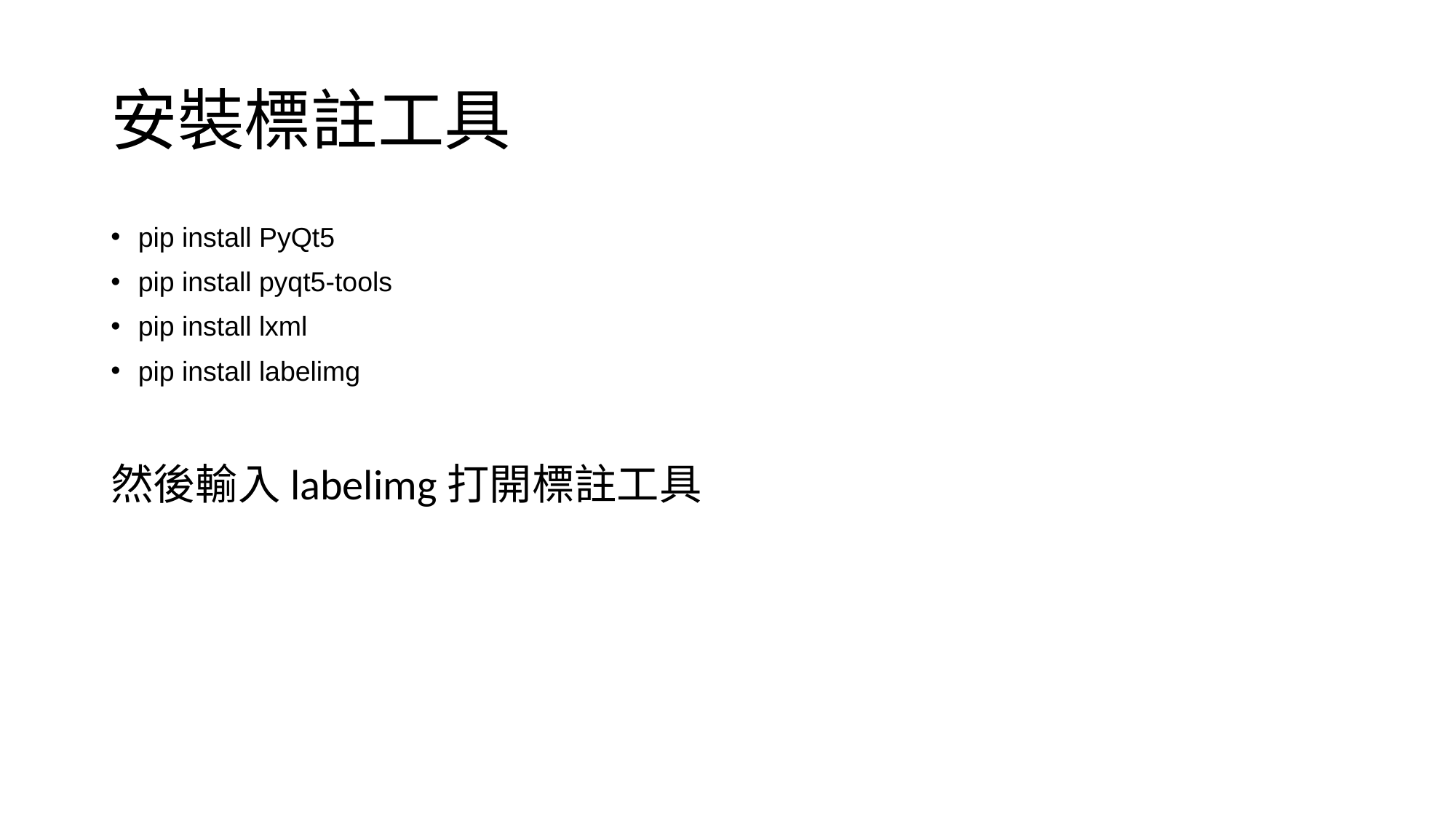

# 安裝標註工具
pip install PyQt5
pip install pyqt5-tools
pip install lxml
pip install labelimg

然後輸入labelimg打開標註工具